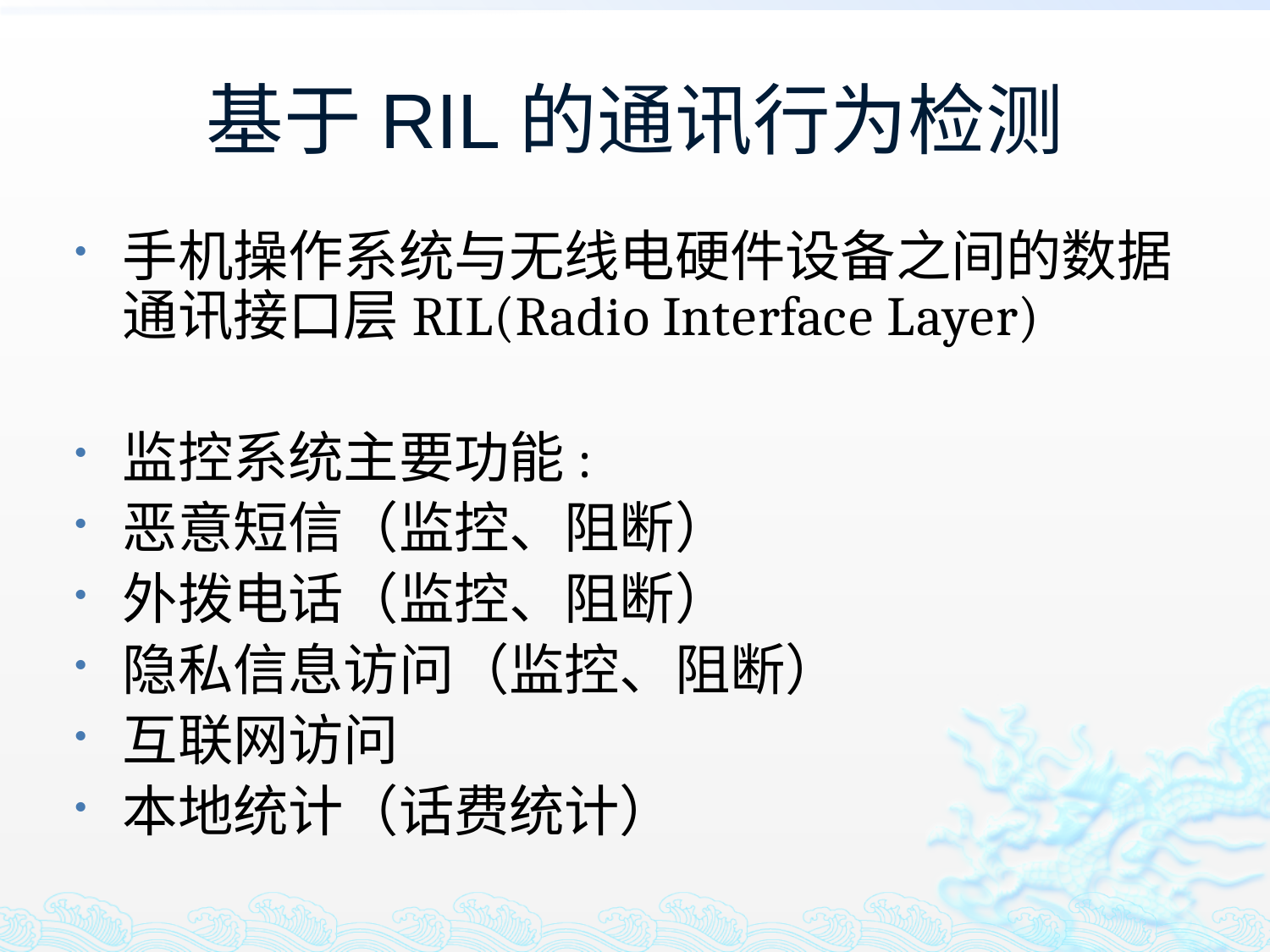

# 基于RIL的通讯行为检测
手机操作系统与无线电硬件设备之间的数据通讯接口层RIL(Radio Interface Layer)

监控系统主要功能:
恶意短信（监控、阻断）
外拨电话（监控、阻断）
隐私信息访问（监控、阻断）
互联网访问
本地统计（话费统计）